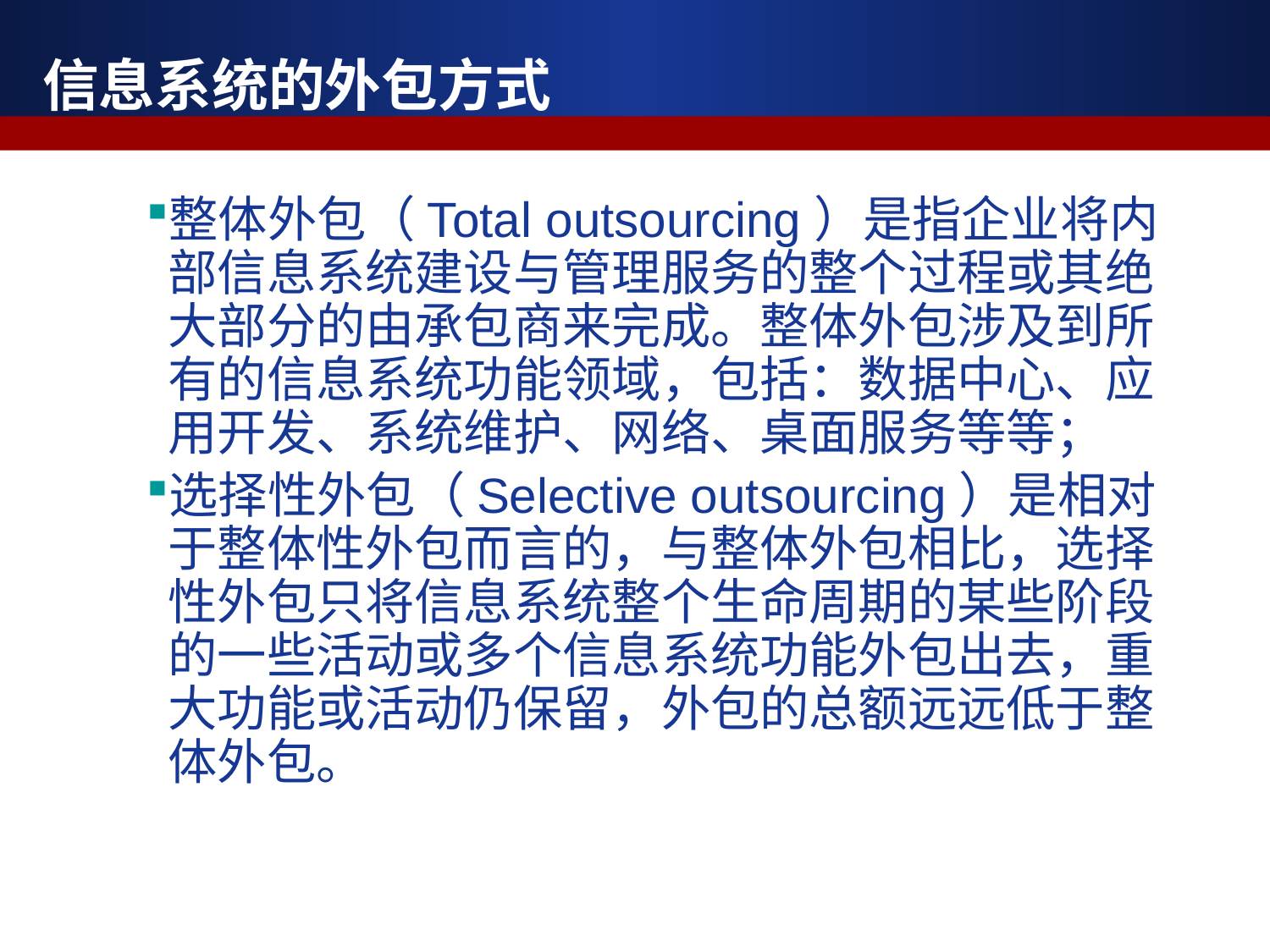

# 信息系统的外包方式
整体外包（Total outsourcing）是指企业将内部信息系统建设与管理服务的整个过程或其绝大部分的由承包商来完成。整体外包涉及到所有的信息系统功能领域，包括：数据中心、应用开发、系统维护、网络、桌面服务等等；
选择性外包（Selective outsourcing）是相对于整体性外包而言的，与整体外包相比，选择性外包只将信息系统整个生命周期的某些阶段的一些活动或多个信息系统功能外包出去，重大功能或活动仍保留，外包的总额远远低于整体外包。